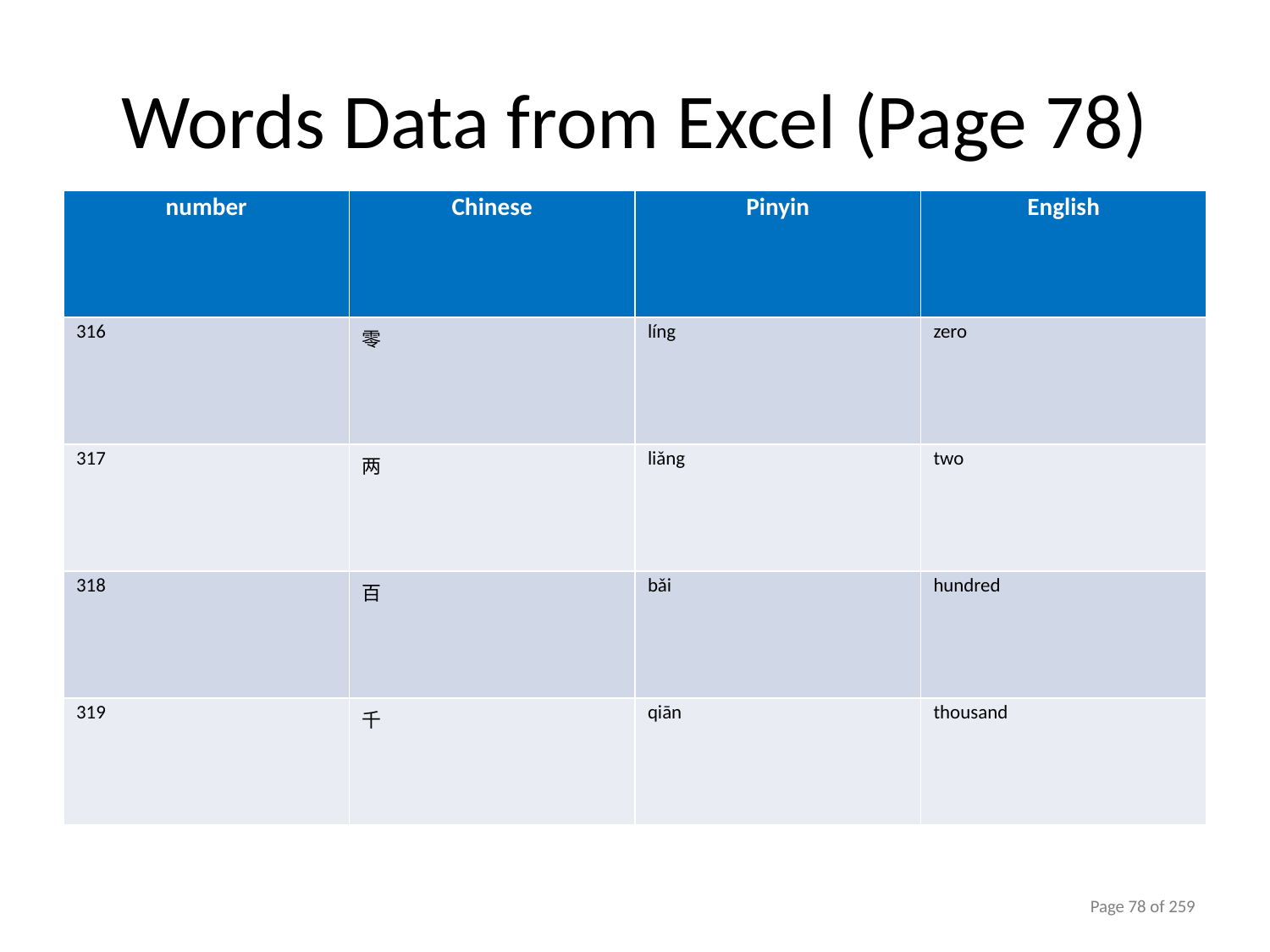

# Words Data from Excel (Page 78)
| number | Chinese | Pinyin | English |
| --- | --- | --- | --- |
| 316 | 零 | líng | zero |
| 317 | 两 | liǎng | two |
| 318 | 百 | bǎi | hundred |
| 319 | 千 | qiān | thousand |

Page 78 of 259